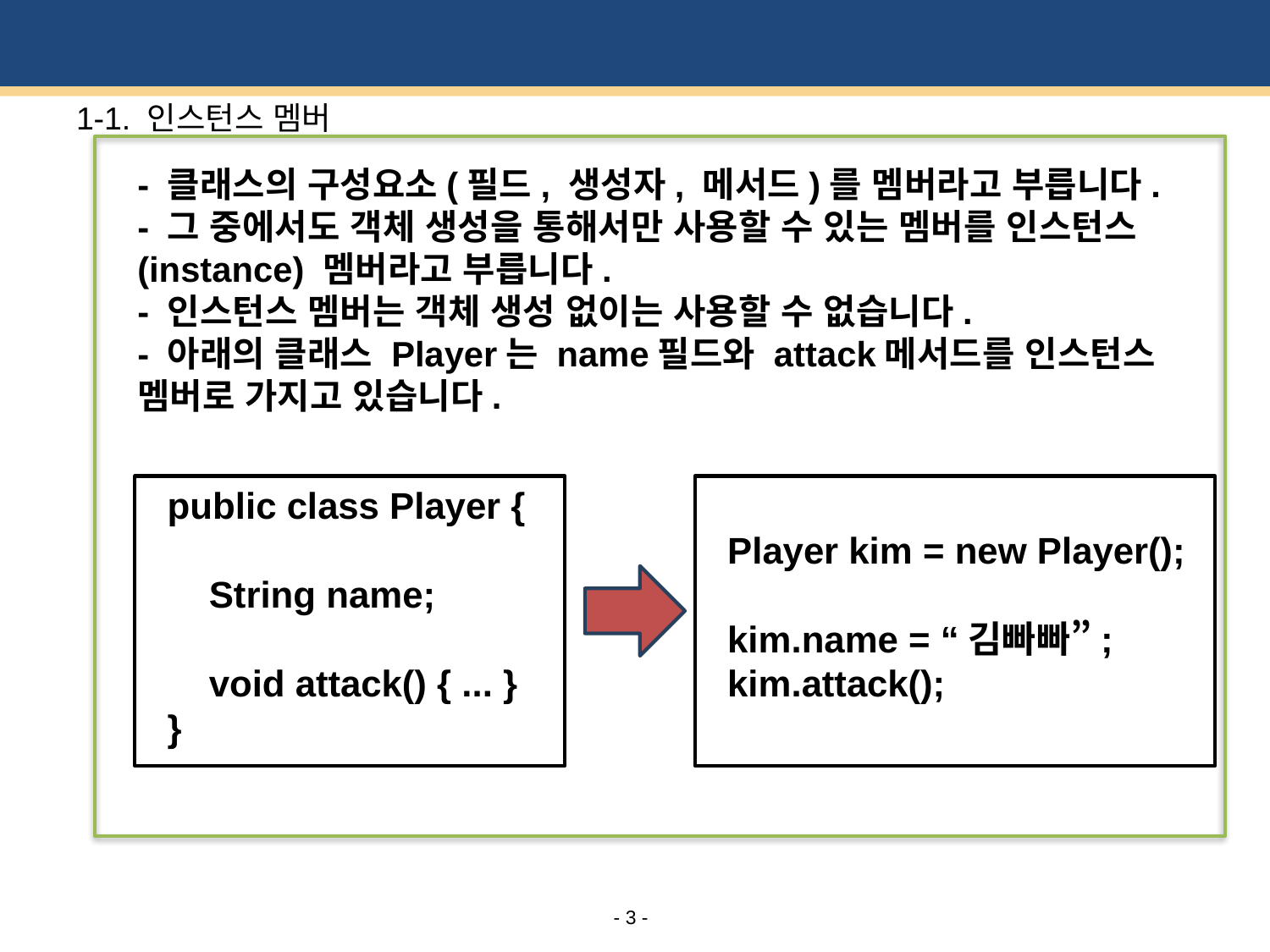

# 1-1. 인스턴스 멤버

- 클래스의 구성요소(필드, 생성자, 메서드)를 멤버라고 부릅니다.
- 그 중에서도 객체 생성을 통해서만 사용할 수 있는 멤버를 인스턴스(instance) 멤버라고 부릅니다.
- 인스턴스 멤버는 객체 생성 없이는 사용할 수 없습니다.
- 아래의 클래스 Player는 name필드와 attack메서드를 인스턴스 멤버로 가지고 있습니다.

public class Player {

    String name;

    void attack() { ... }
}

Player kim = new Player();

kim.name = “김빠빠”;
kim.attack();